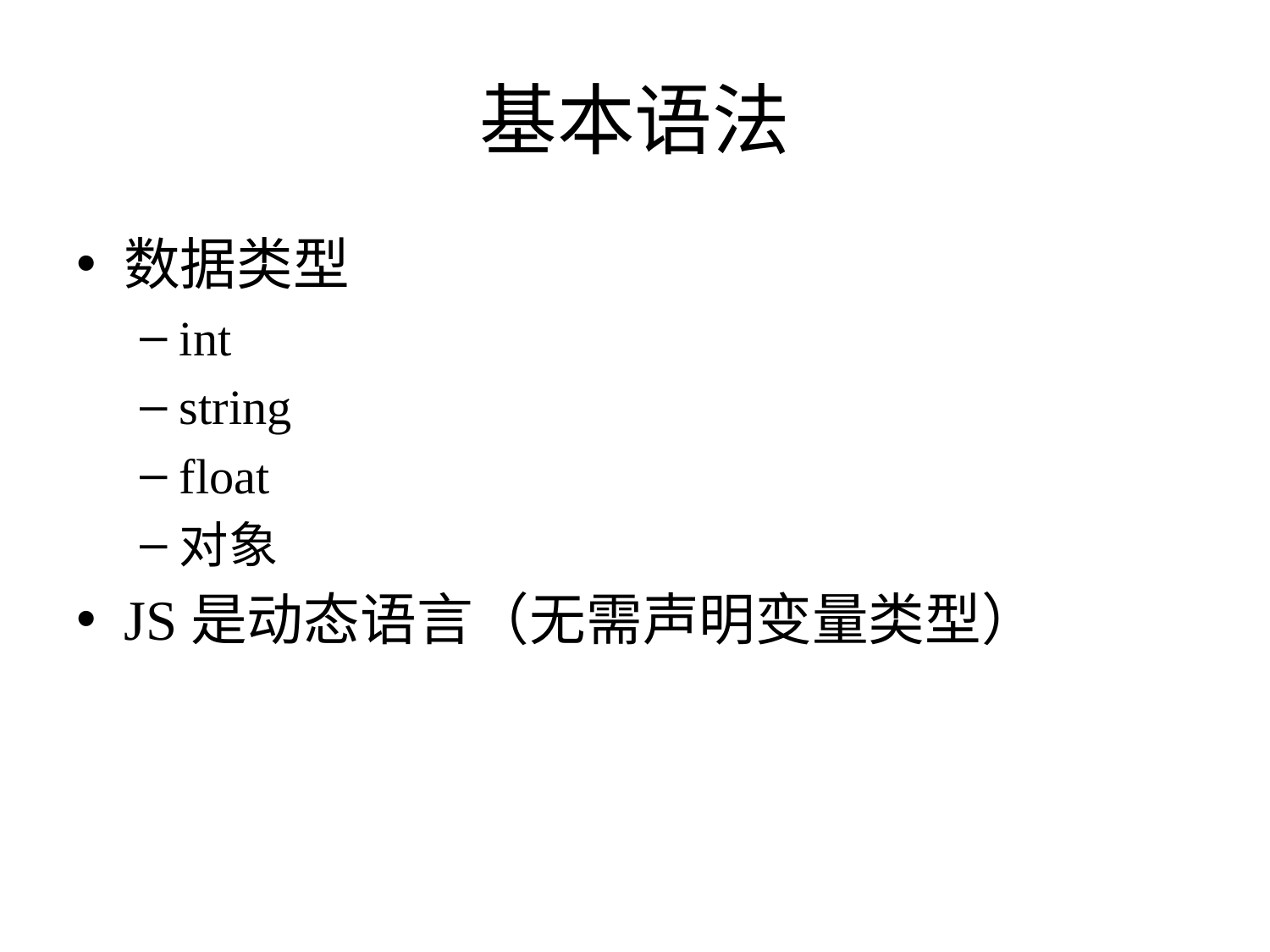

# 基本语法
数据类型
int
string
float
对象
JS是动态语言（无需声明变量类型）